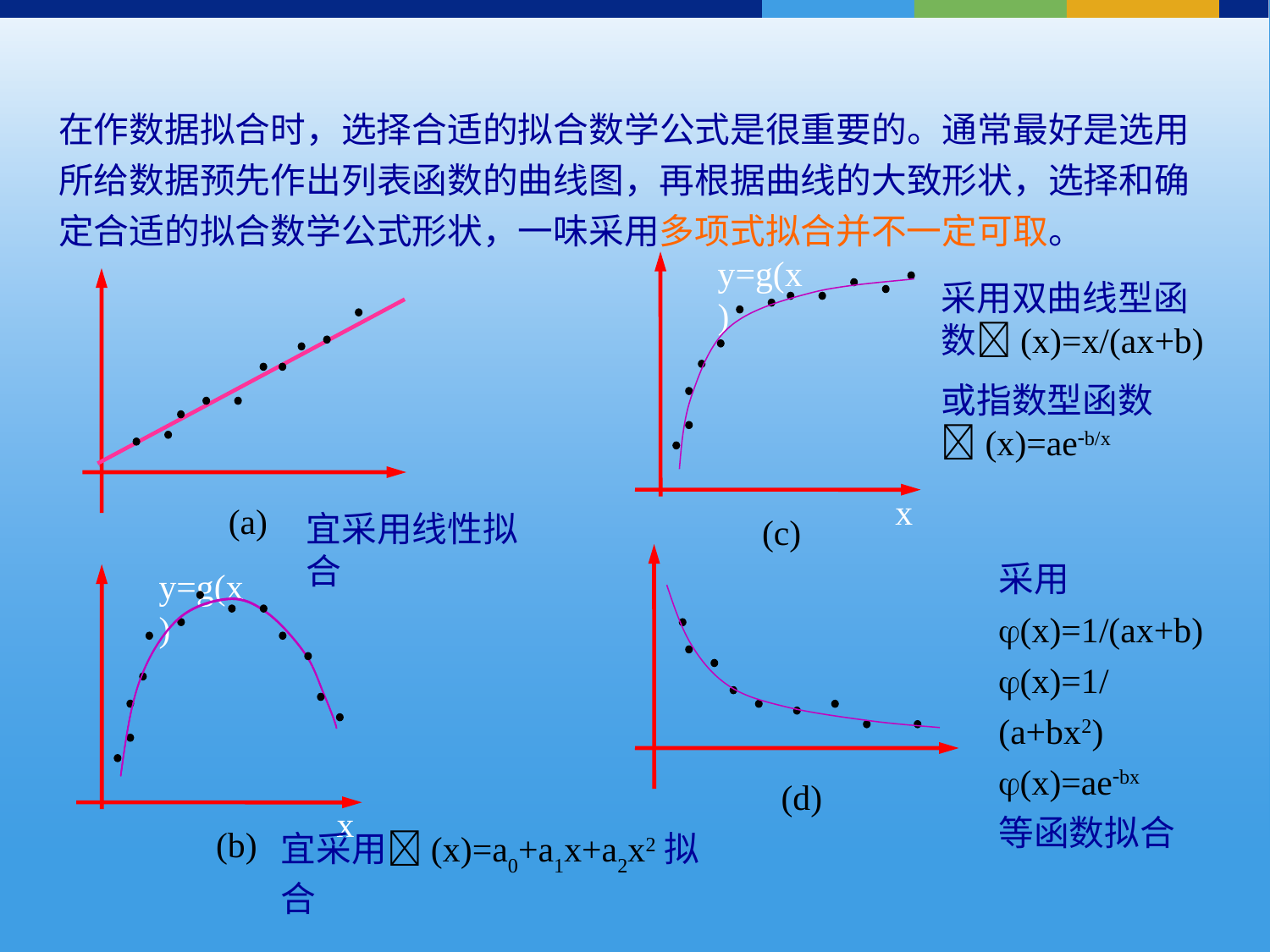

在作数据拟合时，选择合适的拟合数学公式是很重要的。通常最好是选用所给数据预先作出列表函数的曲线图，再根据曲线的大致形状，选择和确定合适的拟合数学公式形状，一味采用多项式拟合并不一定可取。

(a)
宜采用线性拟合
y=g(x)

采用双曲线型函数ϕ(x)=x/(ax+b)
或指数型函数ϕ(x)=ae−b/x

x
(c)

(d)
采用
ϕ(x)=1/(ax+b)
ϕ(x)=1/(a+bx2)
ϕ(x)=ae−bx
等函数拟合
y=g(x)

x
(b)
宜采用ϕ(x)=a0+a1x+a2x2拟合